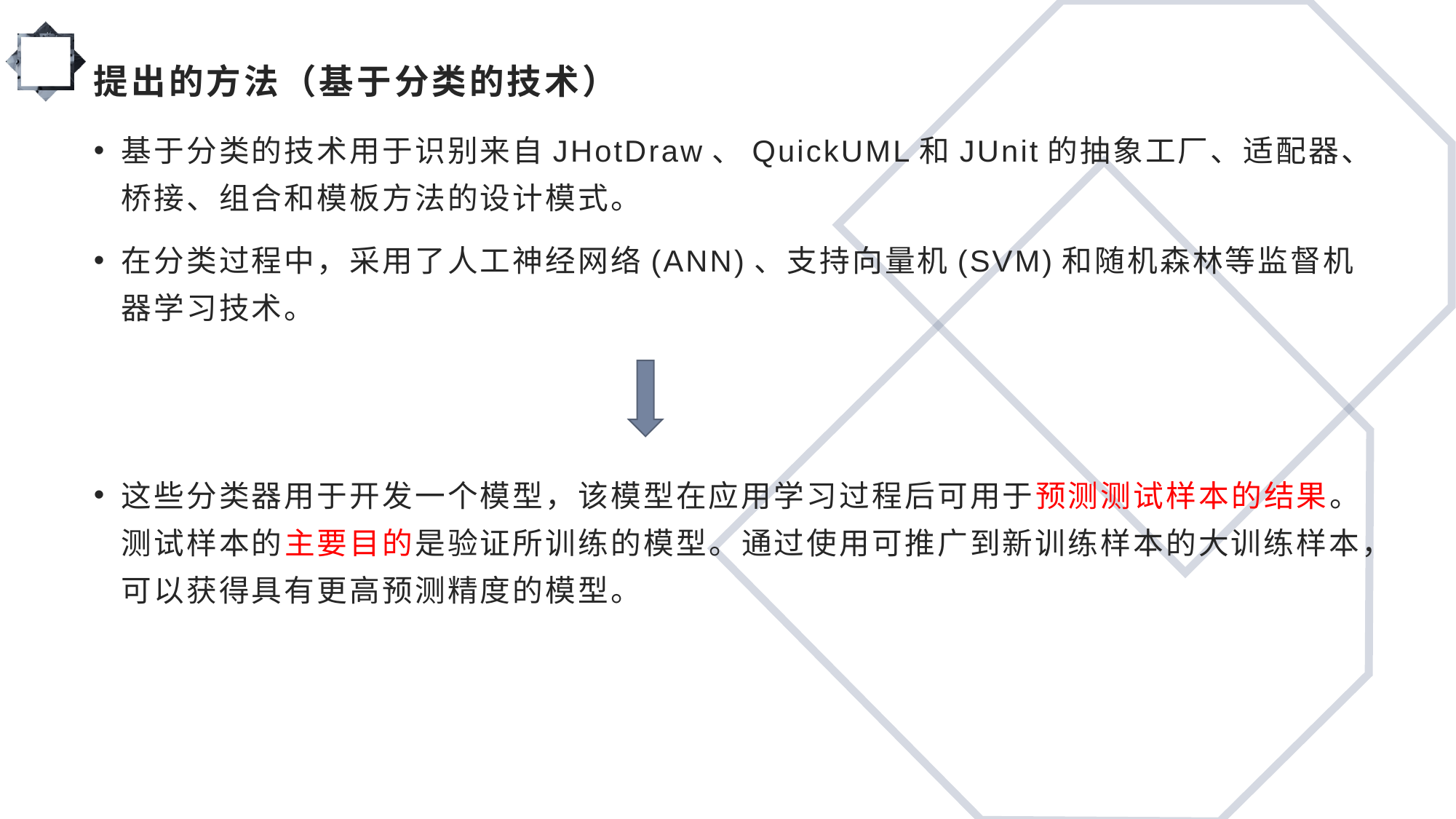

# 提出的方法（基于分类的技术）
基于分类的技术用于识别来自JHotDraw、QuickUML和JUnit的抽象工厂、适配器、桥接、组合和模板方法的设计模式。
在分类过程中，采用了人工神经网络(ANN)、支持向量机(SVM)和随机森林等监督机器学习技术。

这些分类器用于开发一个模型，该模型在应用学习过程后可用于预测测试样本的结果。测试样本的主要目的是验证所训练的模型。通过使用可推广到新训练样本的大训练样本，可以获得具有更高预测精度的模型。